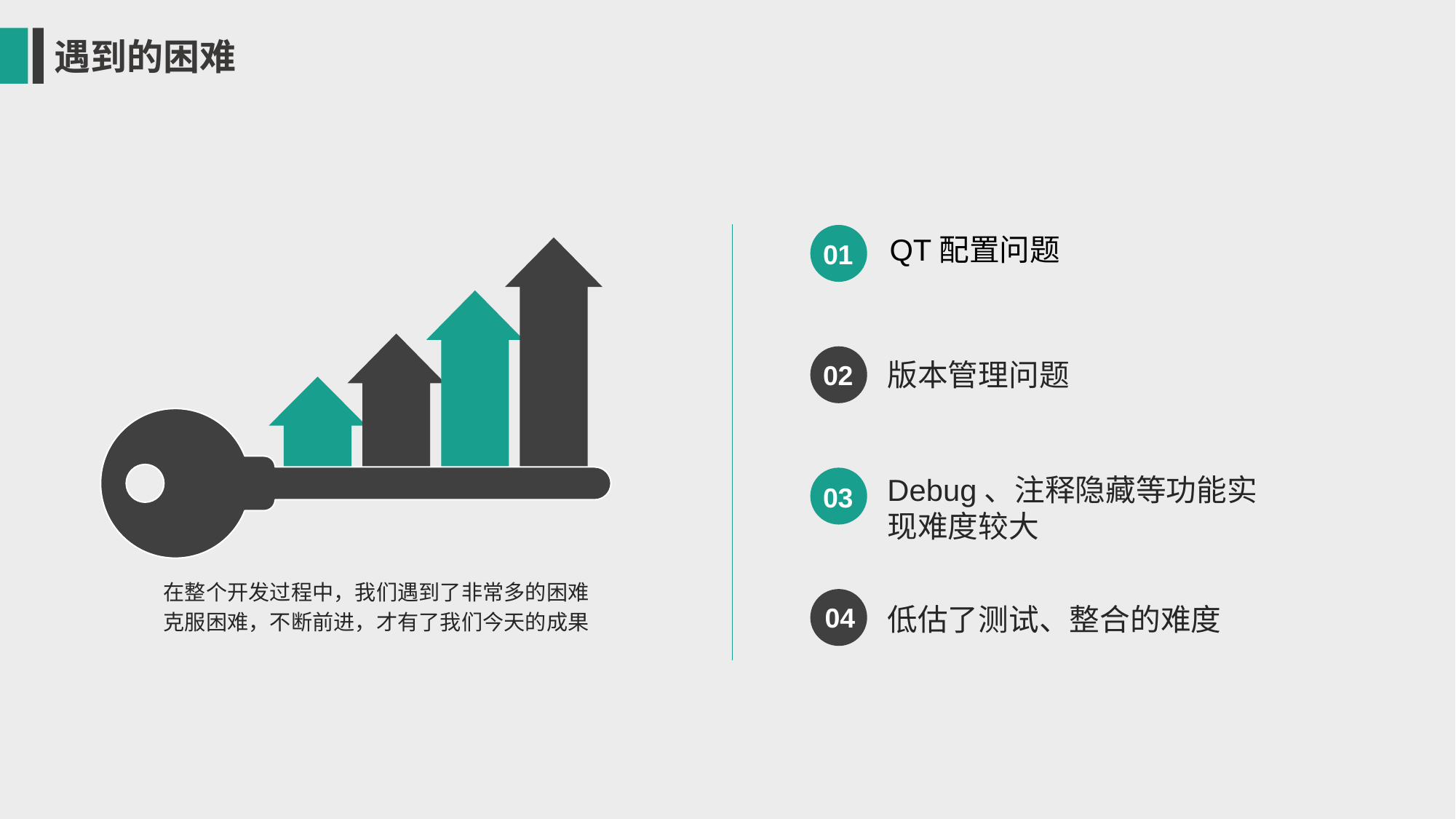

遇到的困难

QT配置问题
01

版本管理问题

02

Debug、注释隐藏等功能实现难度较大

03
在整个开发过程中，我们遇到了非常多的困难
克服困难，不断前进，才有了我们今天的成果

低估了测试、整合的难度
04